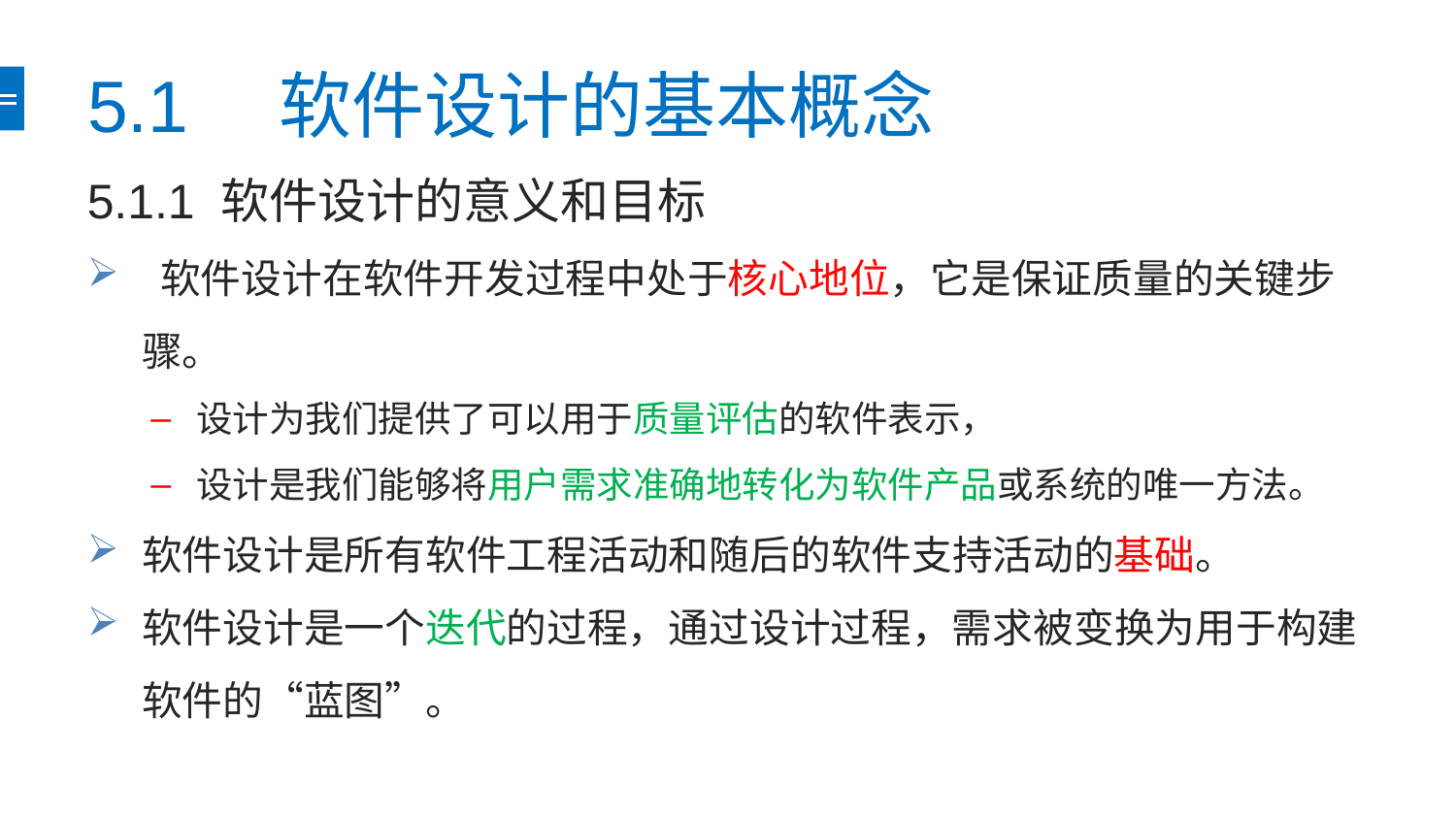

# 5.1　软件设计的基本概念
5.1.1 软件设计的意义和目标
 软件设计在软件开发过程中处于核心地位，它是保证质量的关键步骤。
设计为我们提供了可以用于质量评估的软件表示，
设计是我们能够将用户需求准确地转化为软件产品或系统的唯一方法。
软件设计是所有软件工程活动和随后的软件支持活动的基础。
软件设计是一个迭代的过程，通过设计过程，需求被变换为用于构建软件的“蓝图”。